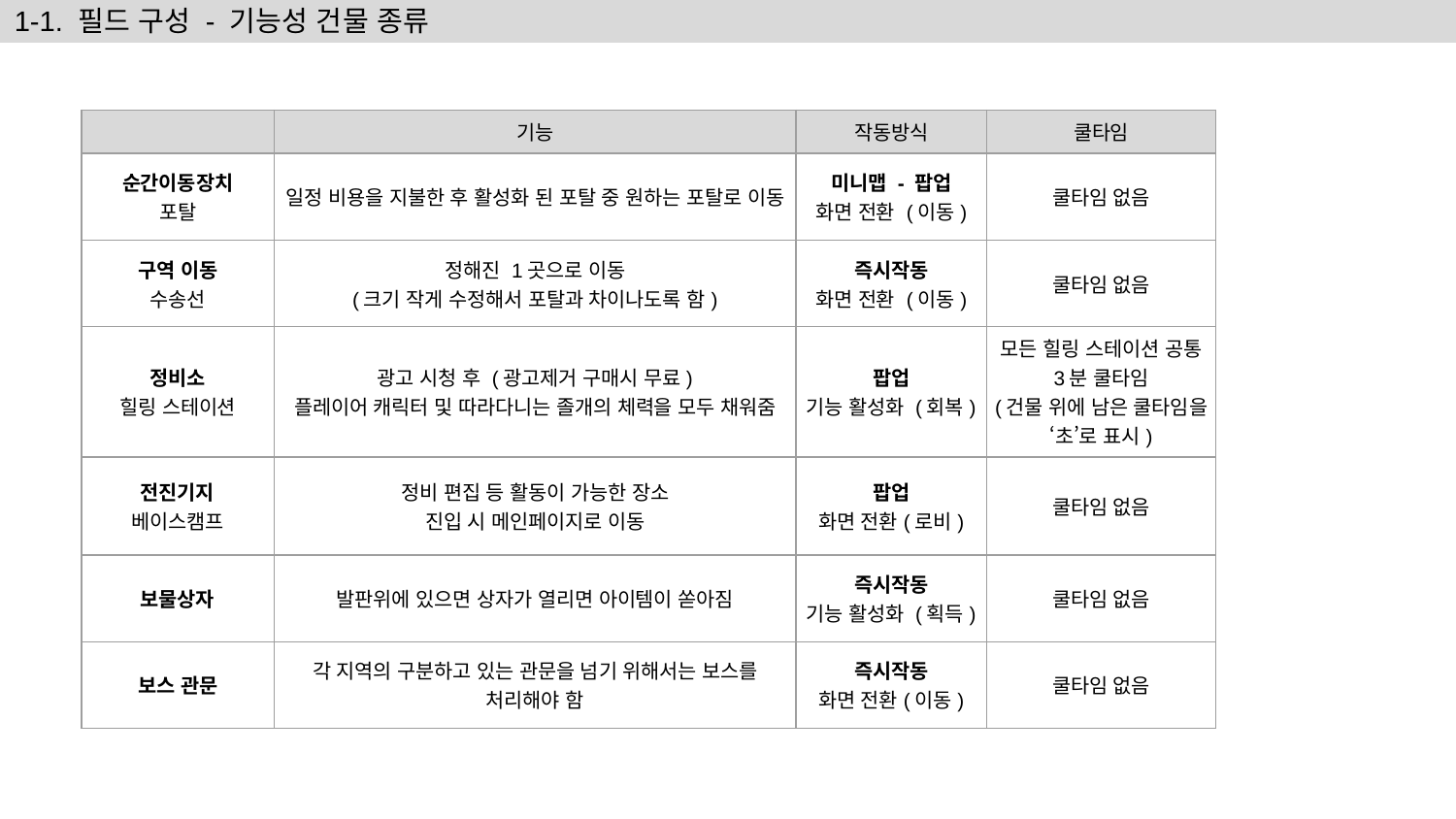

# 1-1. 필드 구성 - 기능성 건물 종류
|  | 기능 | 작동방식 | 쿨타임 |
| --- | --- | --- | --- |
| 순간이동장치 포탈 | 일정 비용을 지불한 후 활성화 된 포탈 중 원하는 포탈로 이동 | 미니맵 - 팝업 화면 전환 (이동) | 쿨타임 없음 |
| 구역 이동 수송선 | 정해진 1곳으로 이동 (크기 작게 수정해서 포탈과 차이나도록 함) | 즉시작동 화면 전환 (이동) | 쿨타임 없음 |
| 정비소 힐링 스테이션 | 광고 시청 후 (광고제거 구매시 무료) 플레이어 캐릭터 및 따라다니는 졸개의 체력을 모두 채워줌 | 팝업 기능 활성화 (회복) | 모든 힐링 스테이션 공통 3분 쿨타임 (건물 위에 남은 쿨타임을 ‘초’로 표시) |
| 전진기지 베이스캠프 | 정비 편집 등 활동이 가능한 장소 진입 시 메인페이지로 이동 | 팝업 화면 전환(로비) | 쿨타임 없음 |
| 보물상자 | 발판위에 있으면 상자가 열리면 아이템이 쏟아짐 | 즉시작동 기능 활성화 (획득) | 쿨타임 없음 |
| 보스 관문 | 각 지역의 구분하고 있는 관문을 넘기 위해서는 보스를 처리해야 함 | 즉시작동 화면 전환(이동) | 쿨타임 없음 |